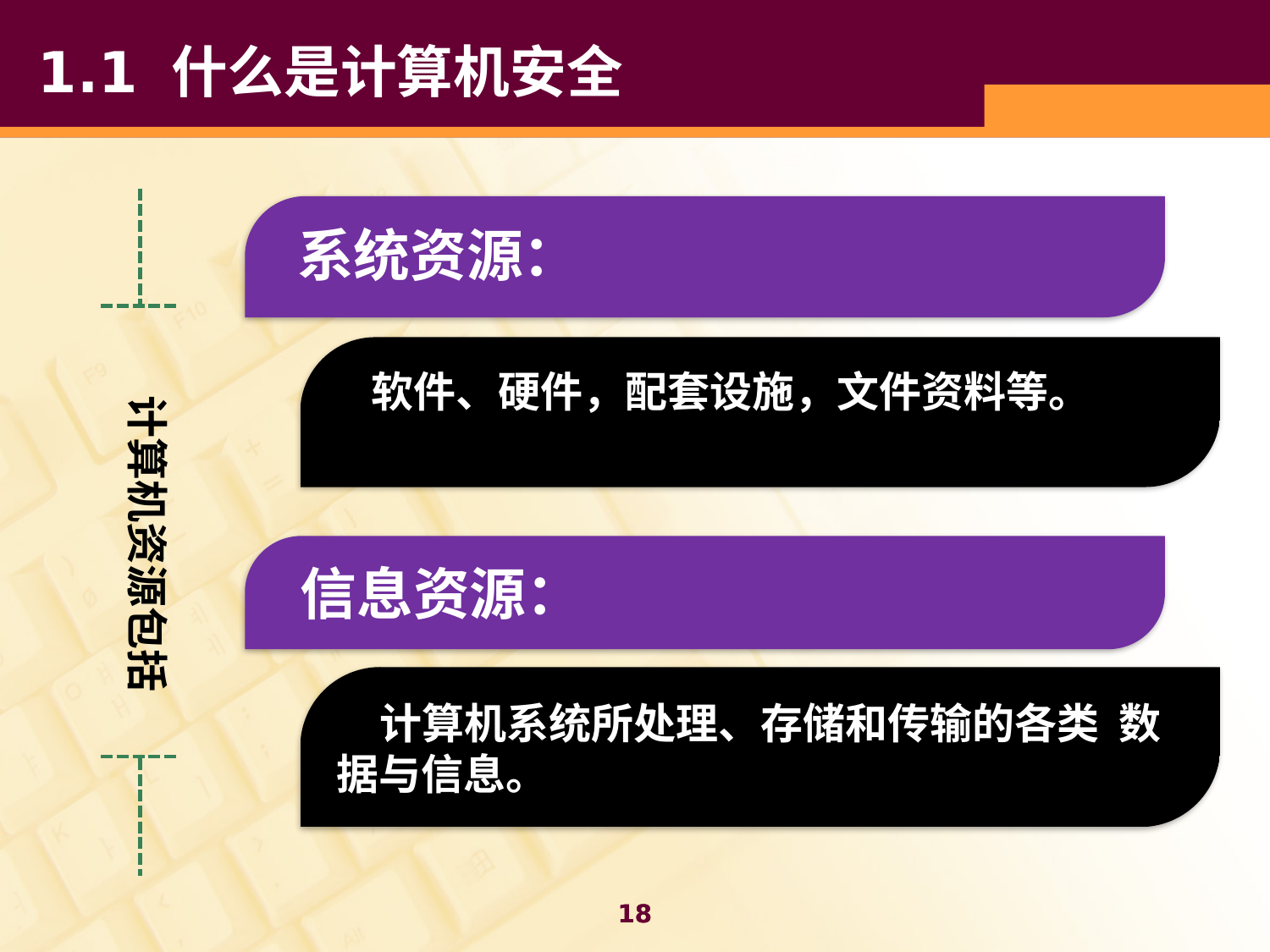

1.1 什么是计算机安全

计算机资源包括
  系统资源：
    软件、硬件，配套设施，文件资料等。

 信息资源：

     计算机系统所处理、存储和传输的各类  数据与信息。

18